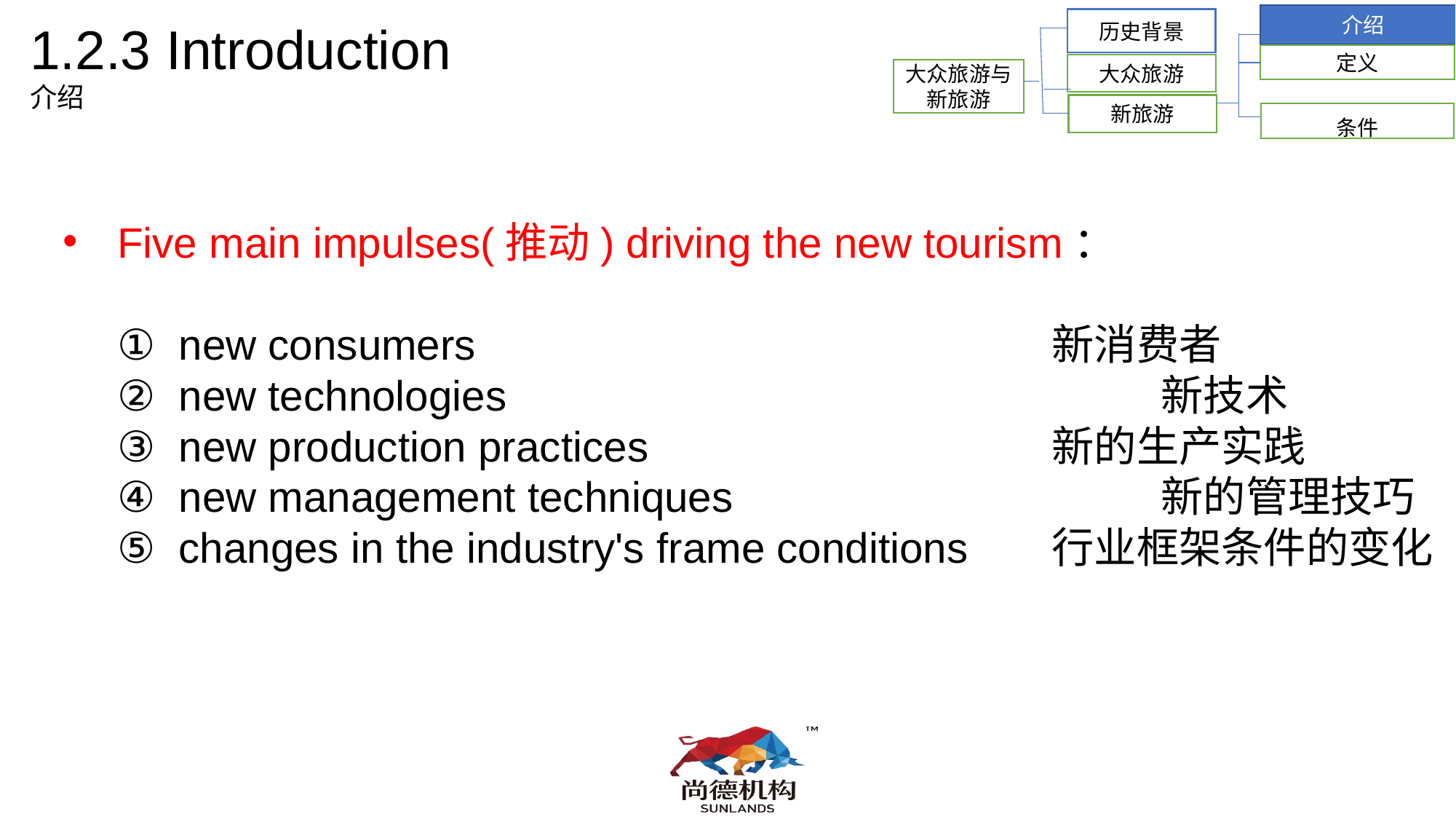

介绍
历史背景
1.2.3 Introduction
介绍
定义
大众旅游
大众旅游与新旅游
新旅游
条件
Five main impulses(推动) driving the new tourism：

new consumers						新消费者
new technologies						新技术
new production practices				新的生产实践
new management techniques				新的管理技巧
changes in the industry's frame conditions	行业框架条件的变化